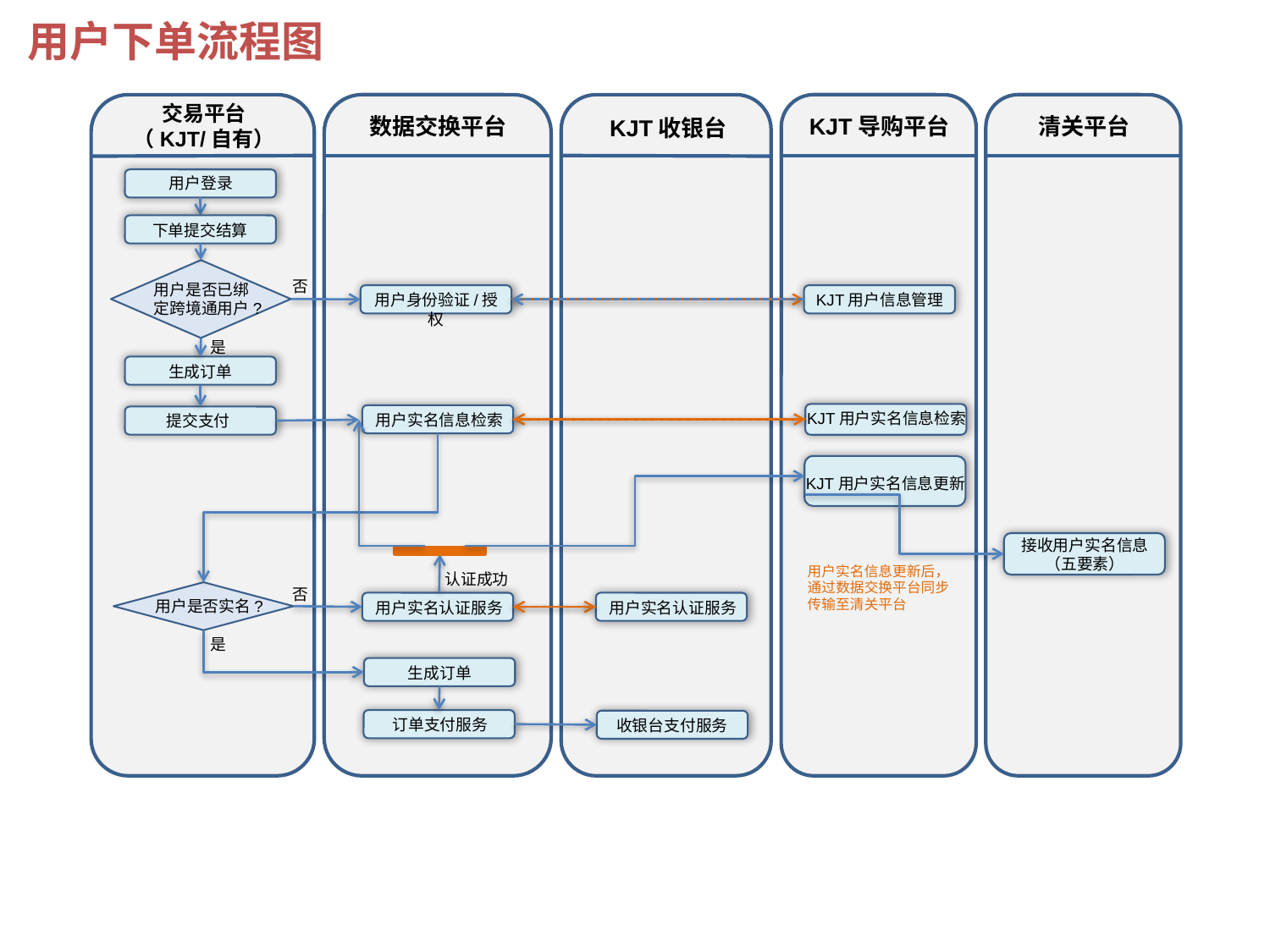

用户下单流程图
交易平台
（KJT/自有）

数据交换平台

KJT收银台

KJT导购平台

清关平台
用户登录

下单提交结算

否
用户是否已绑定跨境通用户?
用户身份验证/授权

KJT用户信息管理

是
生成订单

KJT用户实名信息检索

用户实名信息检索

提交支付

KJT用户实名信息更新
接收用户实名信息
（五要素）

用户实名信息更新后，通过数据交换平台同步传输至清关平台
认证成功
否

用户是否实名?
用户实名认证服务

用户实名认证服务

是
生成订单

订单支付服务

收银台支付服务